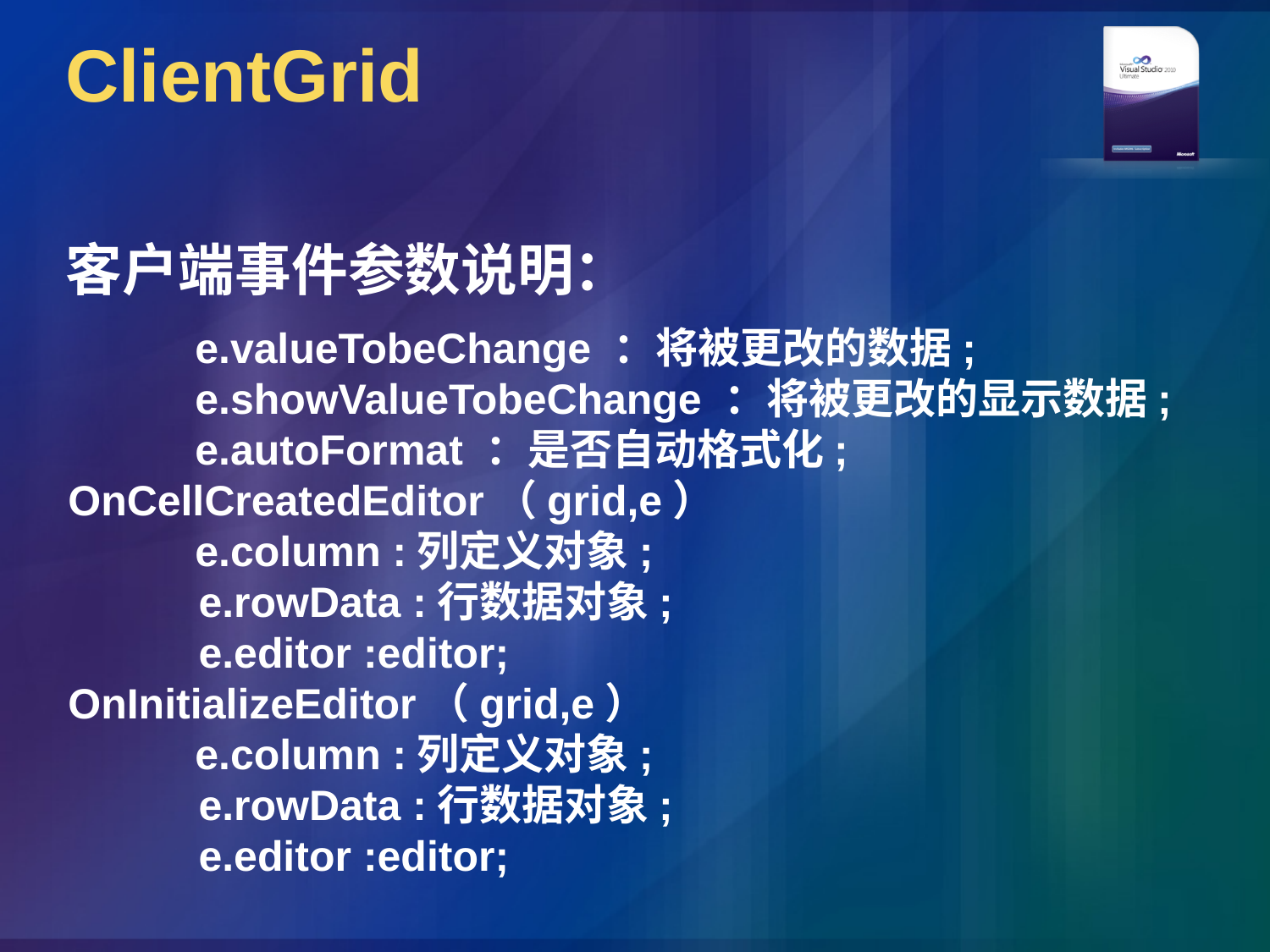

# ClientGrid
客户端事件参数说明：
	e.valueTobeChange ：将被更改的数据;
        	e.showValueTobeChange ：将被更改的显示数据;
        	e.autoFormat ：是否自动格式化;
OnCellCreatedEditor（grid,e）
 	e.column :列定义对象;
           e.rowData :行数据对象;
           e.editor :editor;
OnInitializeEditor（grid,e）
 	e.column :列定义对象;
           e.rowData :行数据对象;
           e.editor :editor;